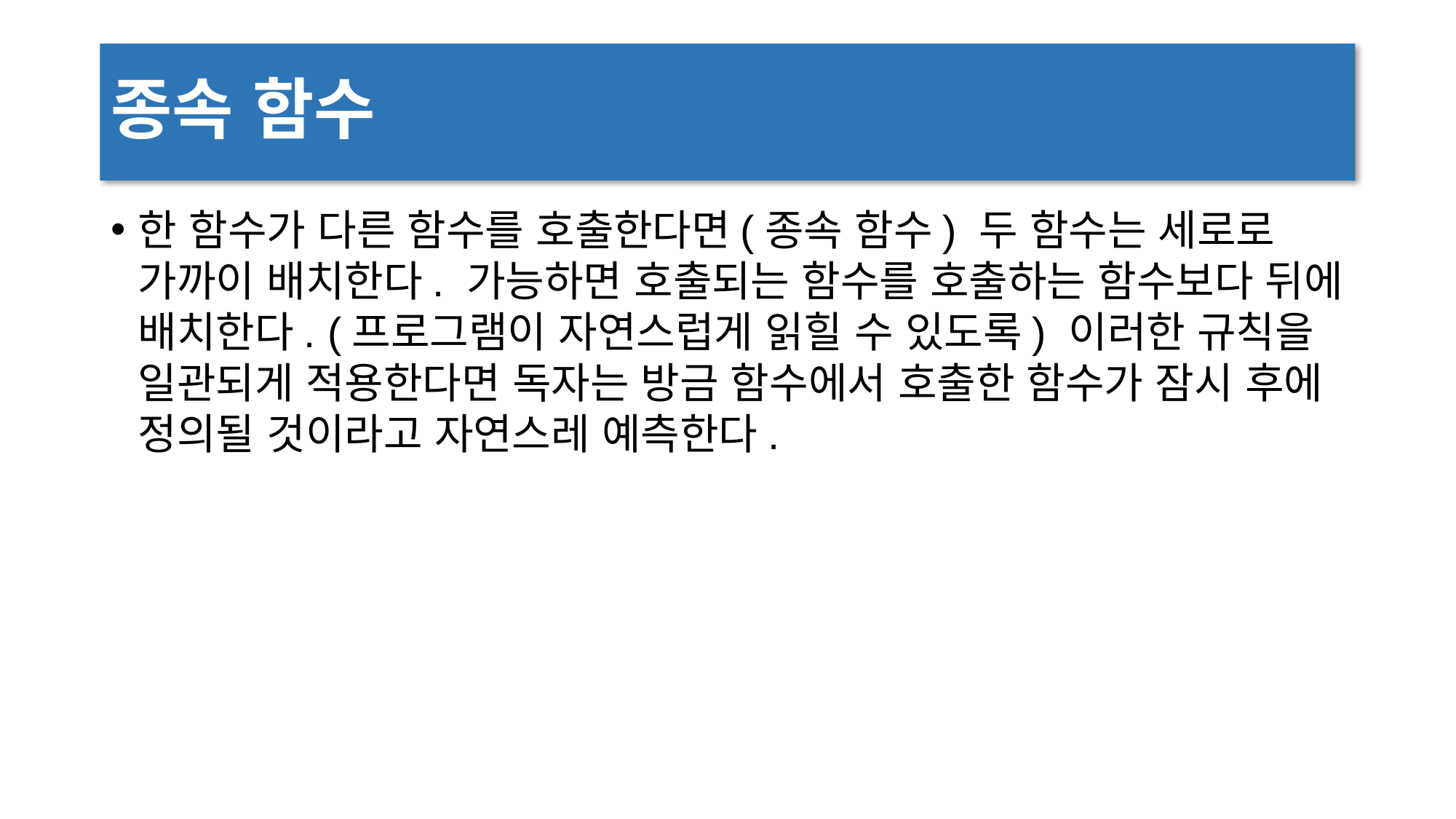

# 종속 함수
한 함수가 다른 함수를 호출한다면(종속 함수) 두 함수는 세로로 가까이 배치한다. 가능하면 호출되는 함수를 호출하는 함수보다 뒤에 배치한다. (프로그램이 자연스럽게 읽힐 수 있도록) 이러한 규칙을 일관되게 적용한다면 독자는 방금 함수에서 호출한 함수가 잠시 후에 정의될 것이라고 자연스레 예측한다.